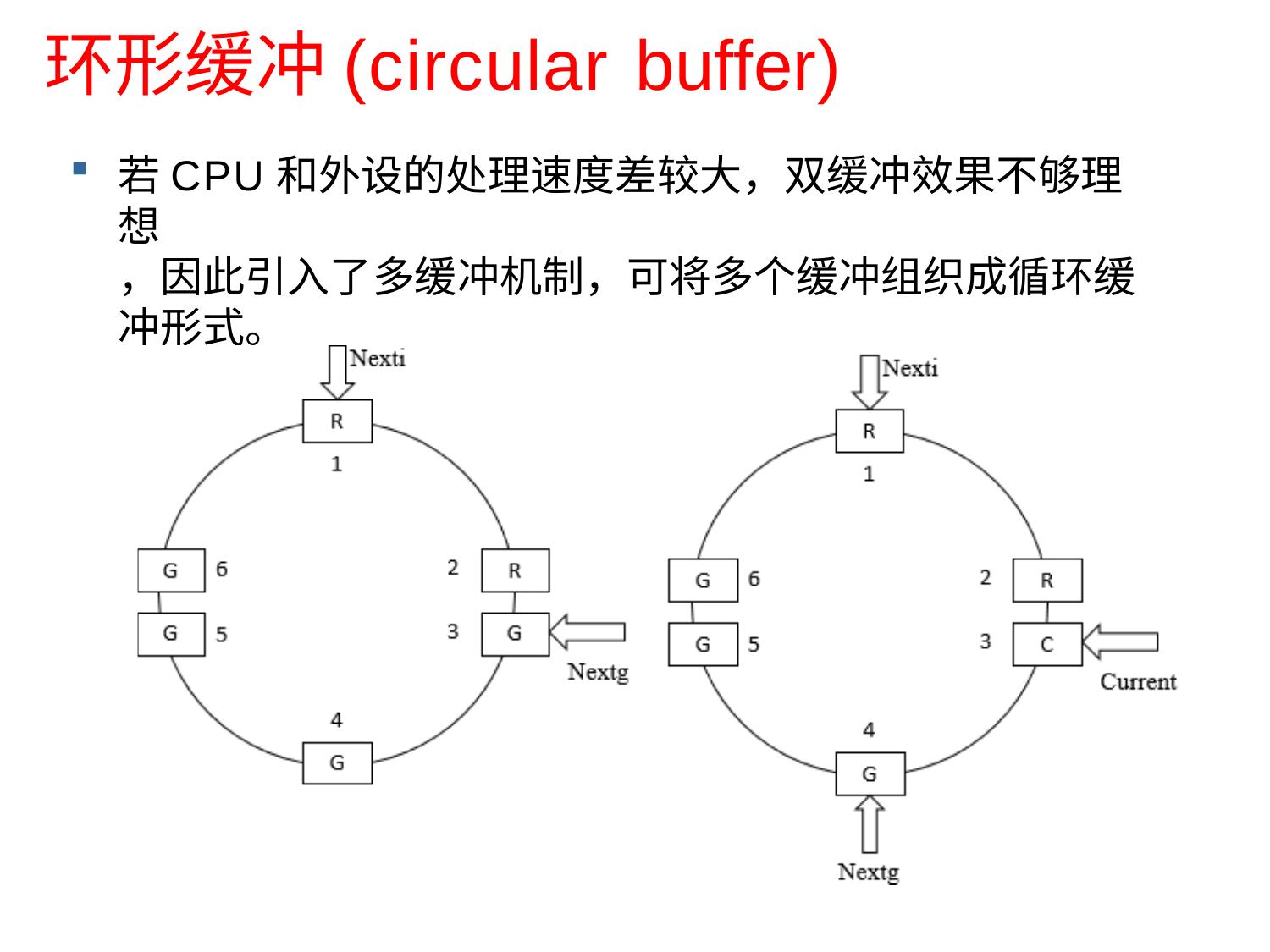

# 环形缓冲(circular buffer)
若CPU和外设的处理速度差较大，双缓冲效果不够理想
，因此引入了多缓冲机制，可将多个缓冲组织成循环缓 冲形式。